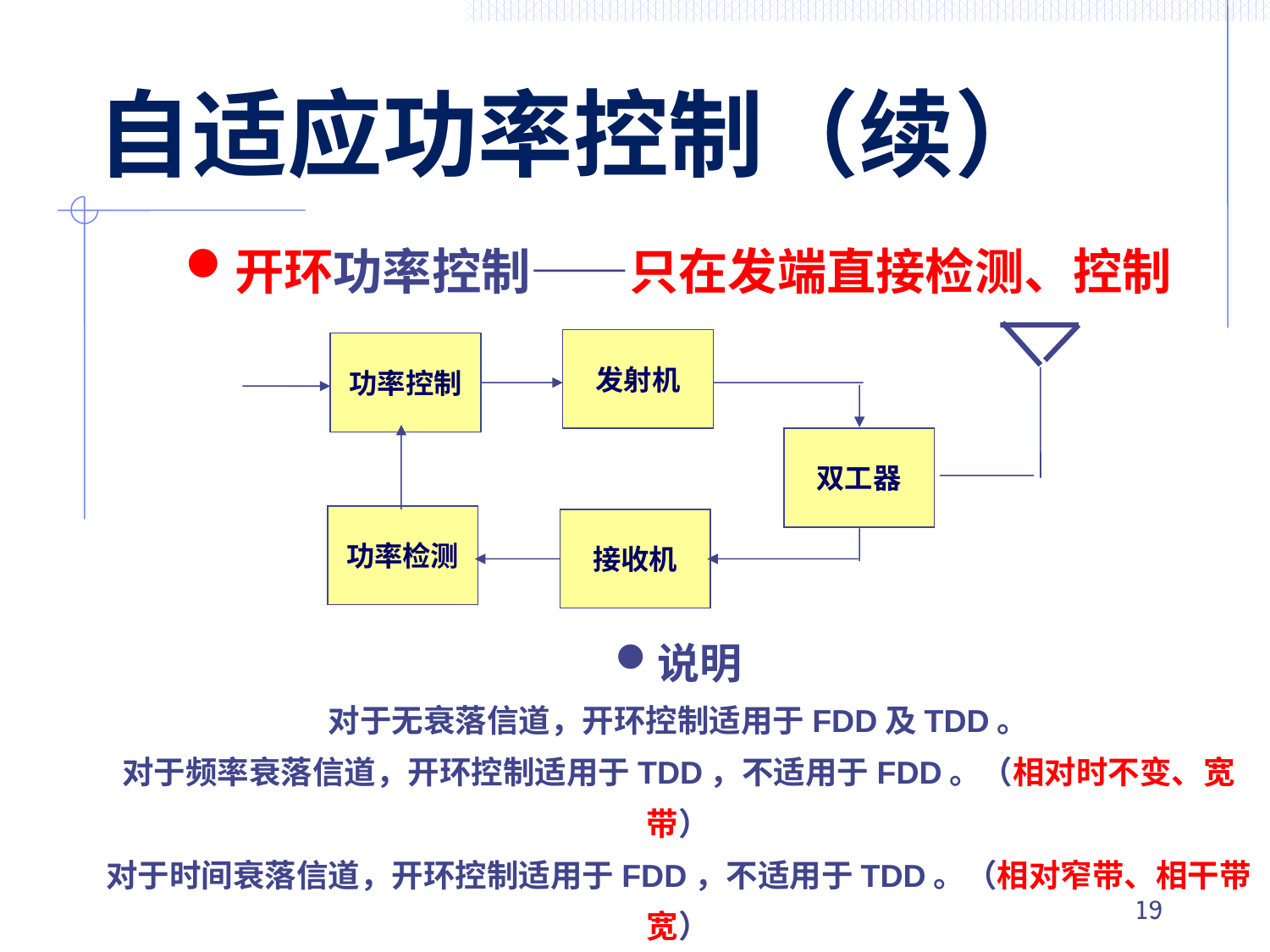

# 自适应功率控制（续）
开环功率控制——只在发端直接检测、控制

说明
对于无衰落信道，开环控制适用于FDD及TDD。
对于频率衰落信道，开环控制适用于TDD，不适用于FDD。（相对时不变、宽带）
对于时间衰落信道，开环控制适用于FDD，不适用于TDD。（相对窄带、相干带宽）
对于双衰落信道，开环控制都不适用。

发射机
功率控制

双工器
功率检测
接收机

19